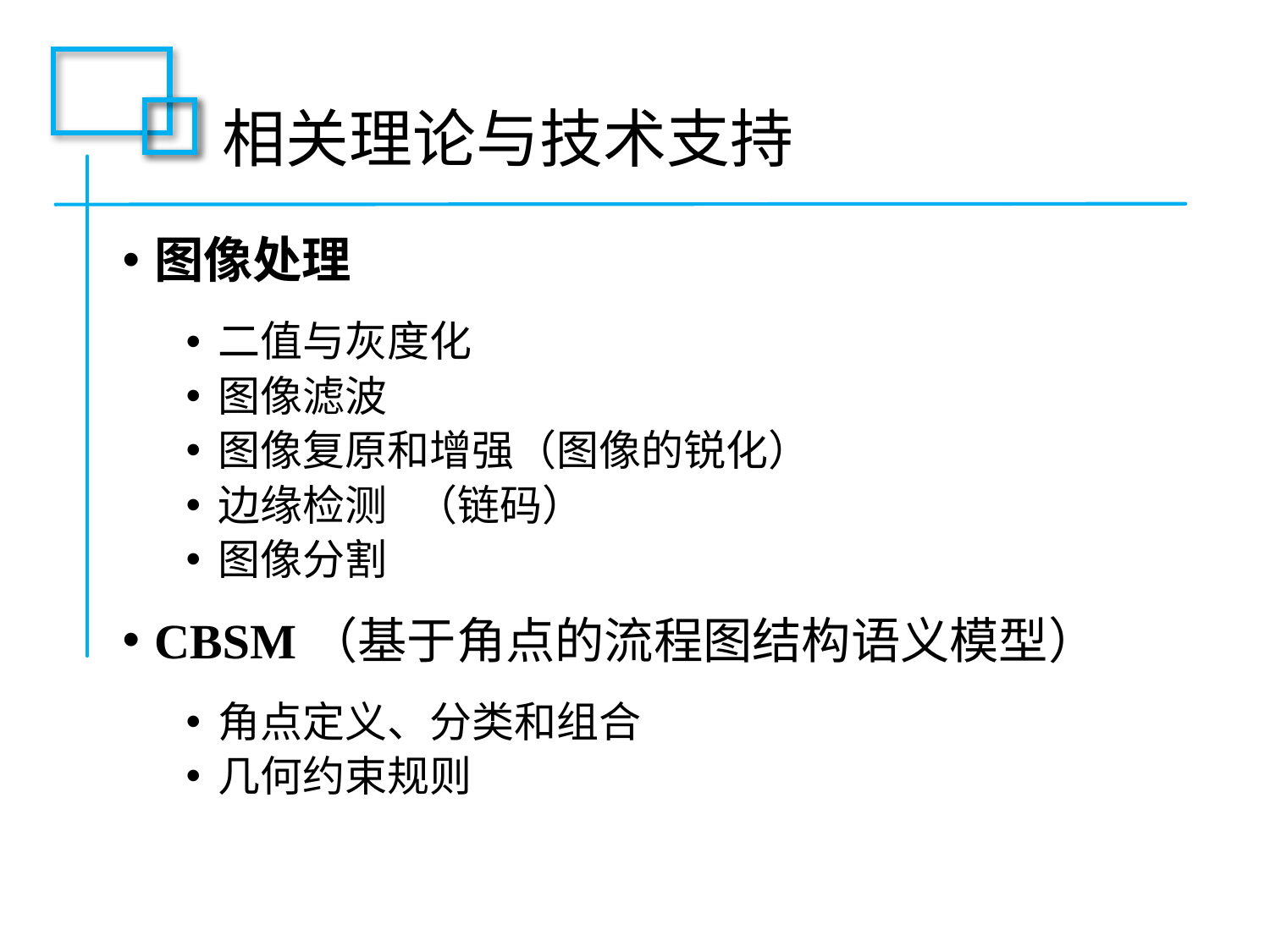

# 相关理论与技术支持

图像处理
二值与灰度化
图像滤波
图像复原和增强（图像的锐化）
边缘检测   （链码）
图像分割
CBSM（基于角点的流程图结构语义模型）
角点定义、分类和组合
几何约束规则